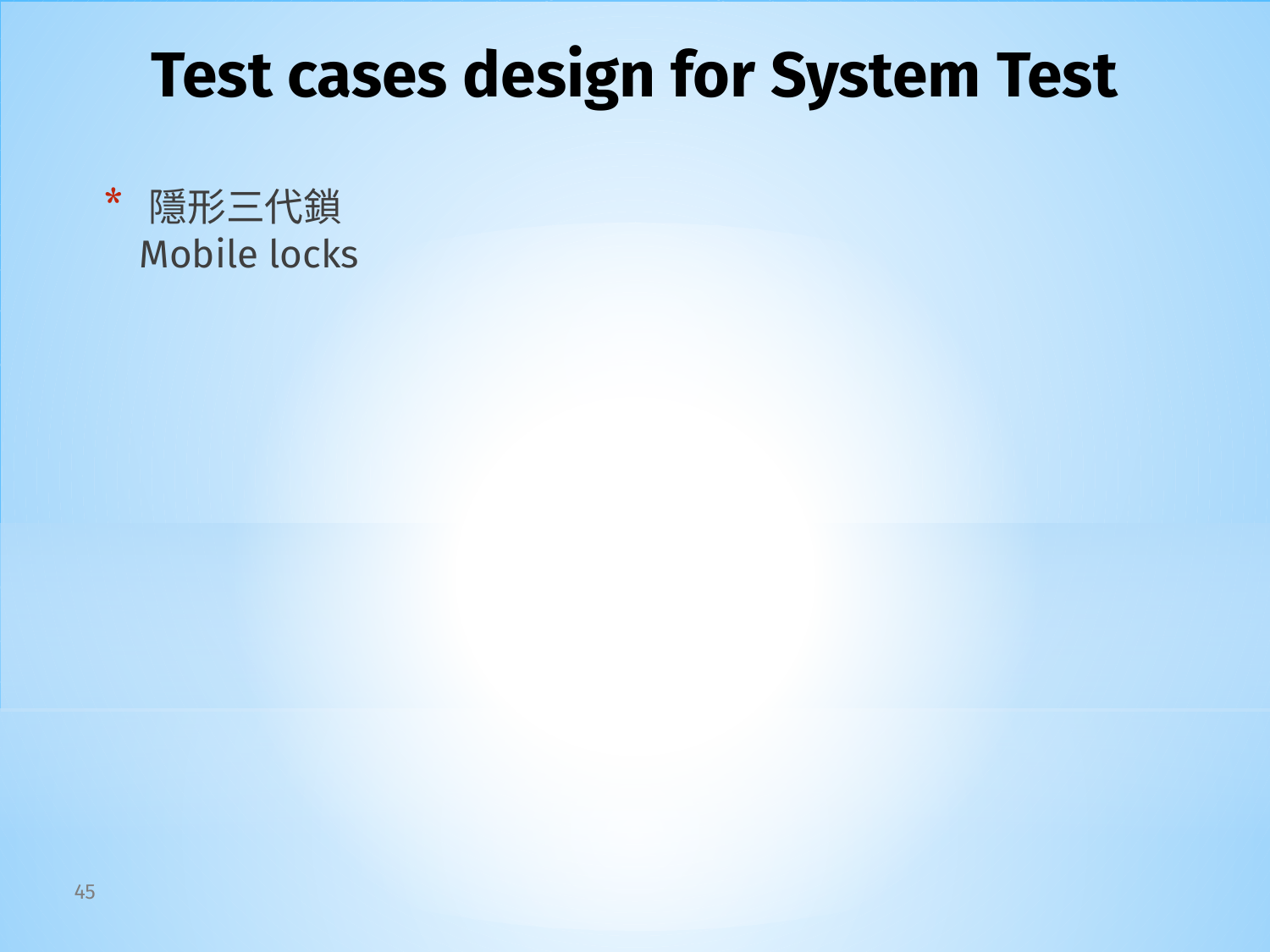

# Test cases design for System Test
 隱形三代鎖
 Mobile locks
45